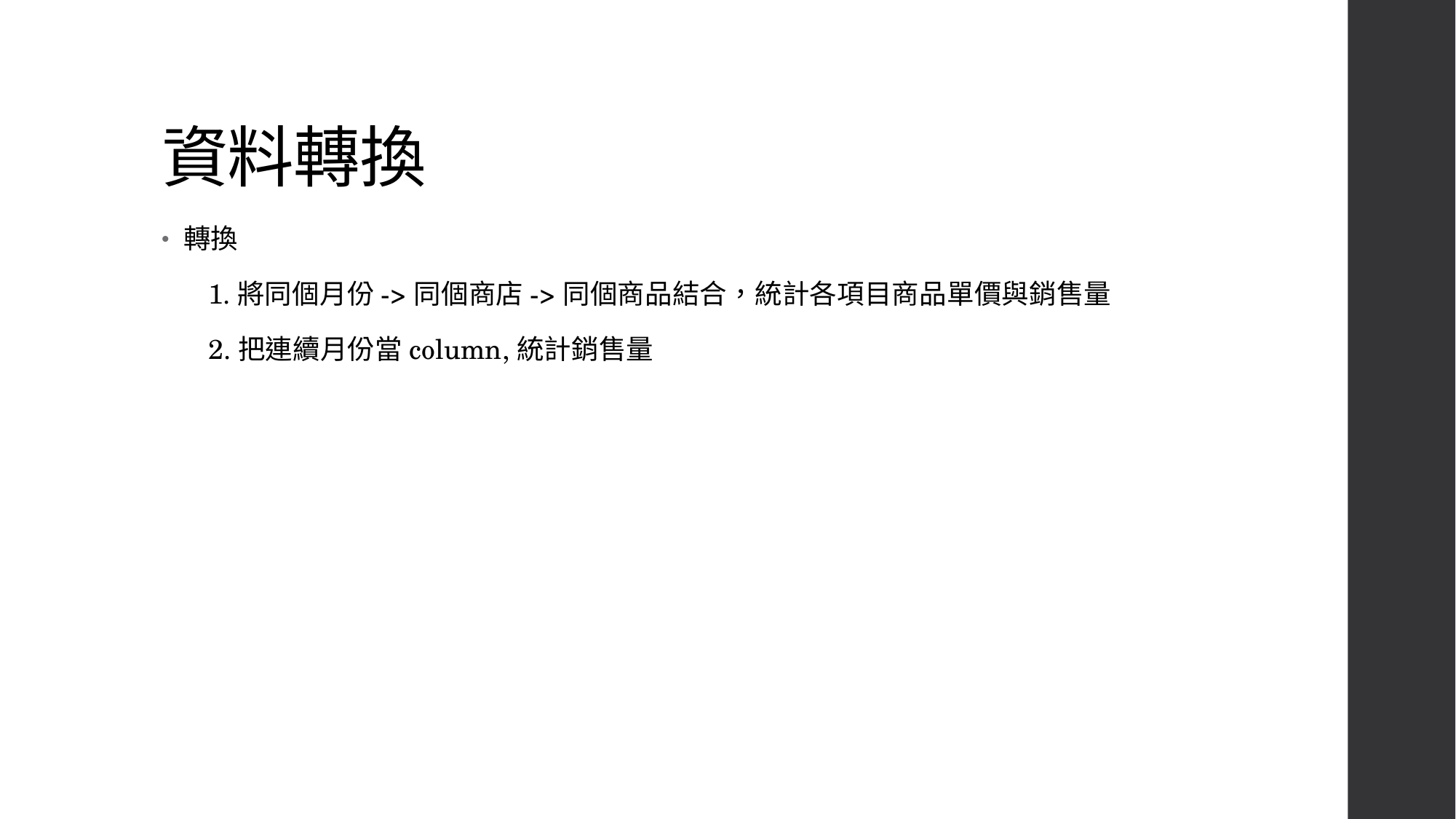

# 資料轉換
轉換
      1.將同個月份->同個商店->同個商品結合，統計各項目商品單價與銷售量
      2.把連續月份當column,統計銷售量